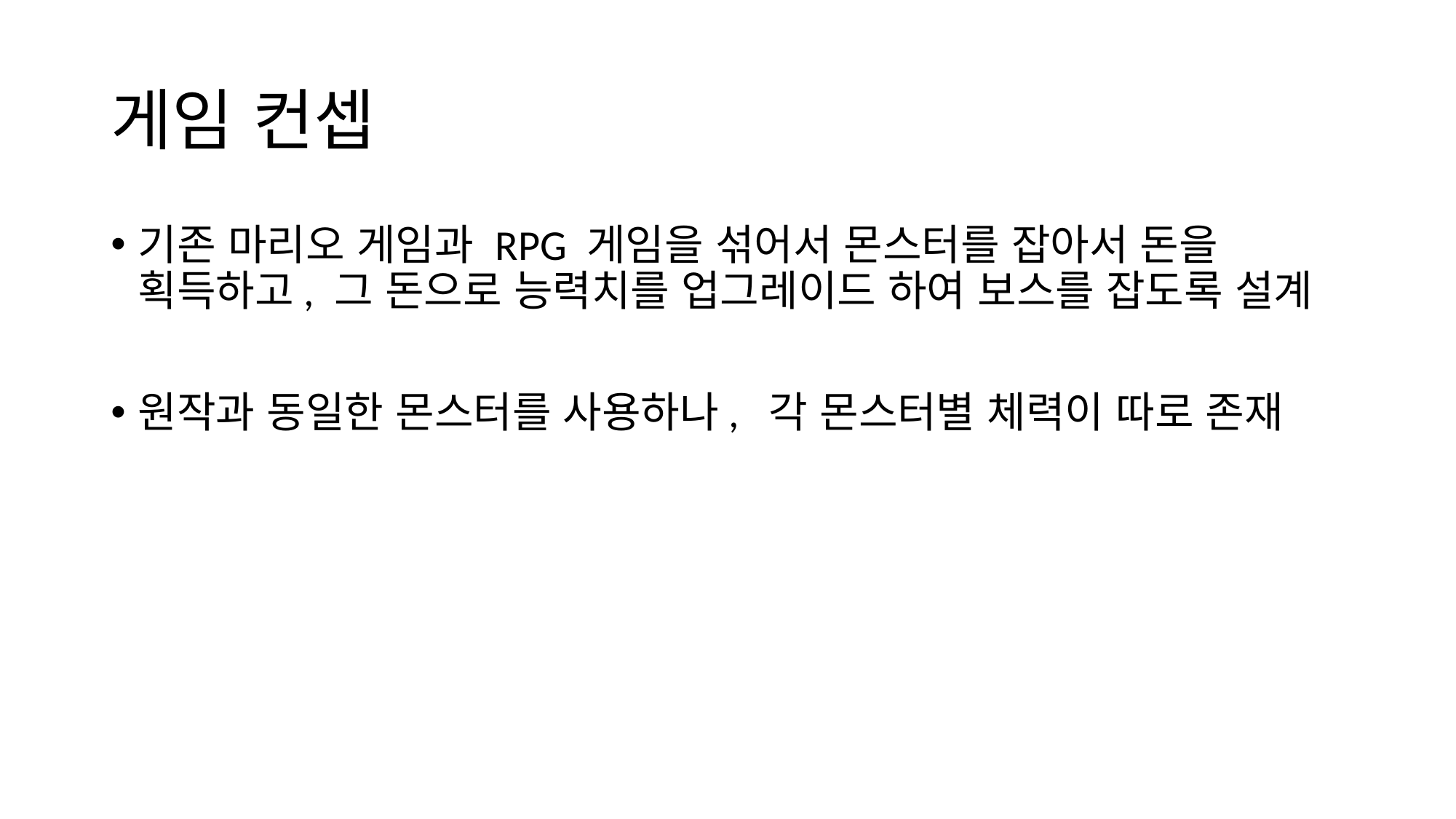

# 게임 컨셉
기존 마리오 게임과 RPG 게임을 섞어서 몬스터를 잡아서 돈을 획득하고, 그 돈으로 능력치를 업그레이드 하여 보스를 잡도록 설계

원작과 동일한 몬스터를 사용하나,  각 몬스터별 체력이 따로 존재